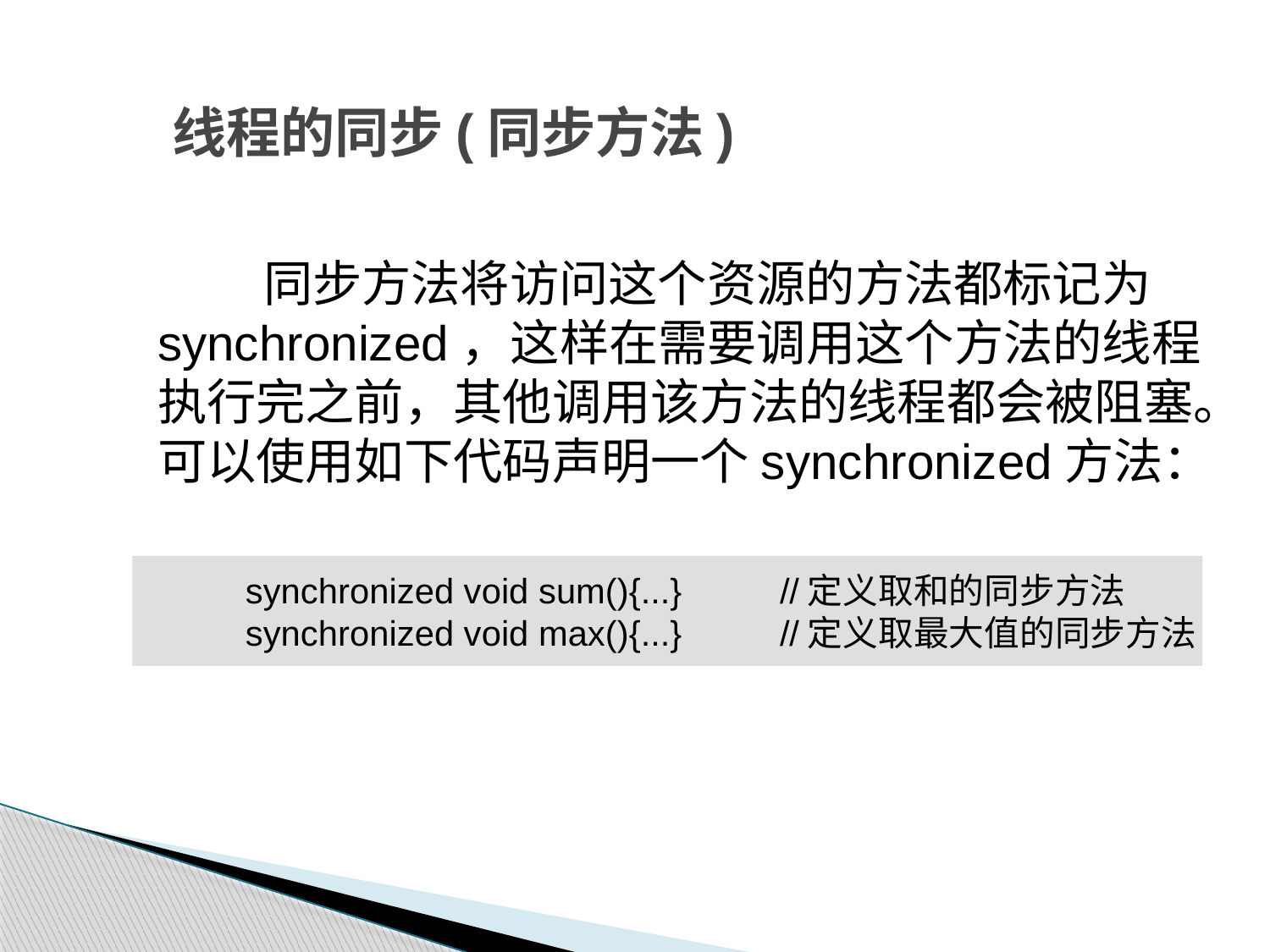

# 线程的同步(同步方法)
同步方法将访问这个资源的方法都标记为synchronized，这样在需要调用这个方法的线程执行完之前，其他调用该方法的线程都会被阻塞。可以使用如下代码声明一个synchronized方法：

synchronized void sum(){...}	//定义取和的同步方法
synchronized void max(){...}	//定义取最大值的同步方法